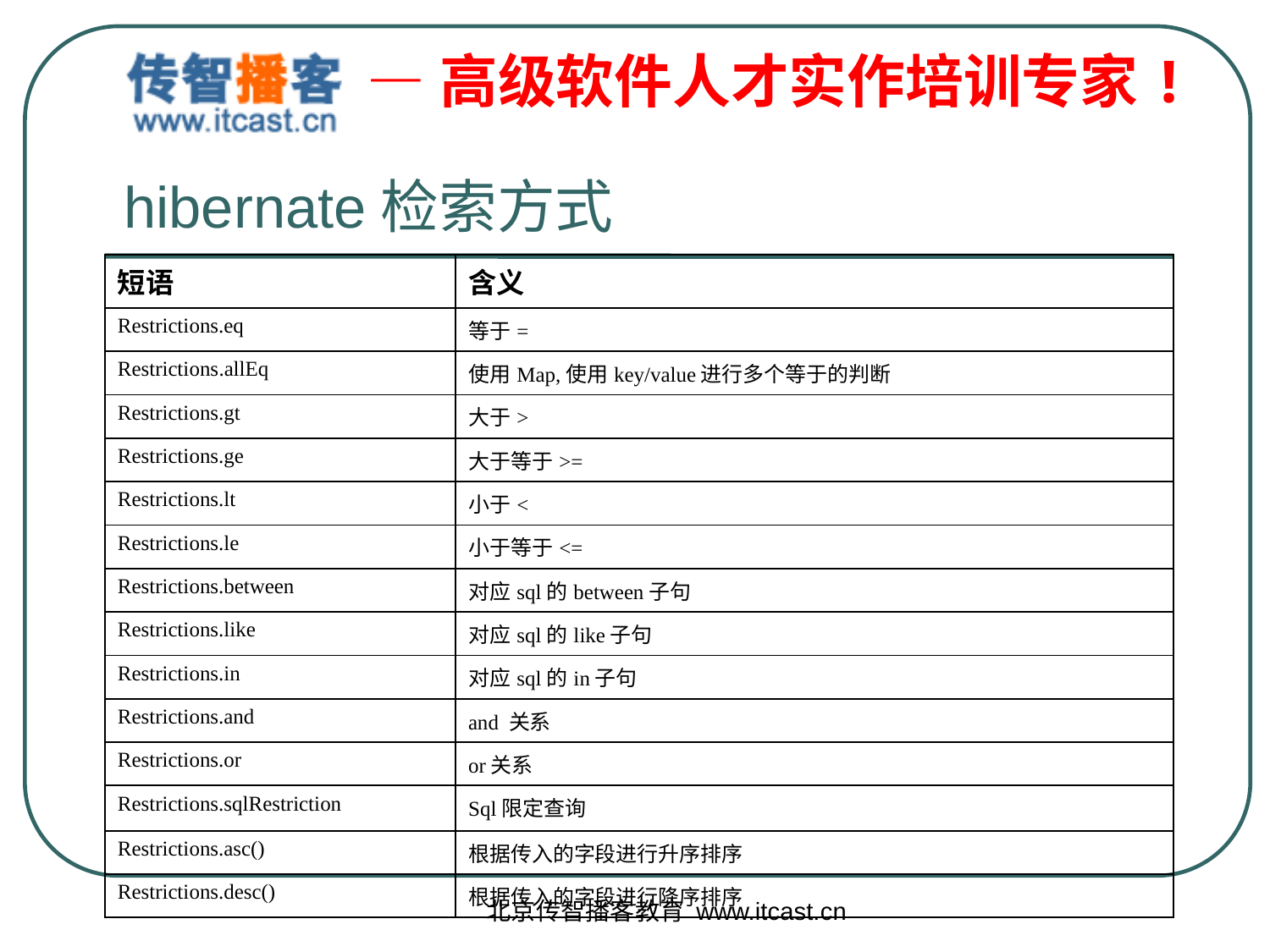

# hibernate检索方式
| 短语 | 含义 |
| --- | --- |
| Restrictions.eq | 等于= |
| Restrictions.allEq | 使用Map,使用key/value进行多个等于的判断 |
| Restrictions.gt | 大于> |
| Restrictions.ge | 大于等于>= |
| Restrictions.lt | 小于< |
| Restrictions.le | 小于等于<= |
| Restrictions.between | 对应sql的between子句 |
| Restrictions.like | 对应sql的like子句 |
| Restrictions.in | 对应sql的in子句 |
| Restrictions.and | and 关系 |
| Restrictions.or | or关系 |
| Restrictions.sqlRestriction | Sql限定查询 |
| Restrictions.asc() | 根据传入的字段进行升序排序 |
| Restrictions.desc() | 根据传入的字段进行降序排序 |
北京传智播客教育 www.itcast.cn